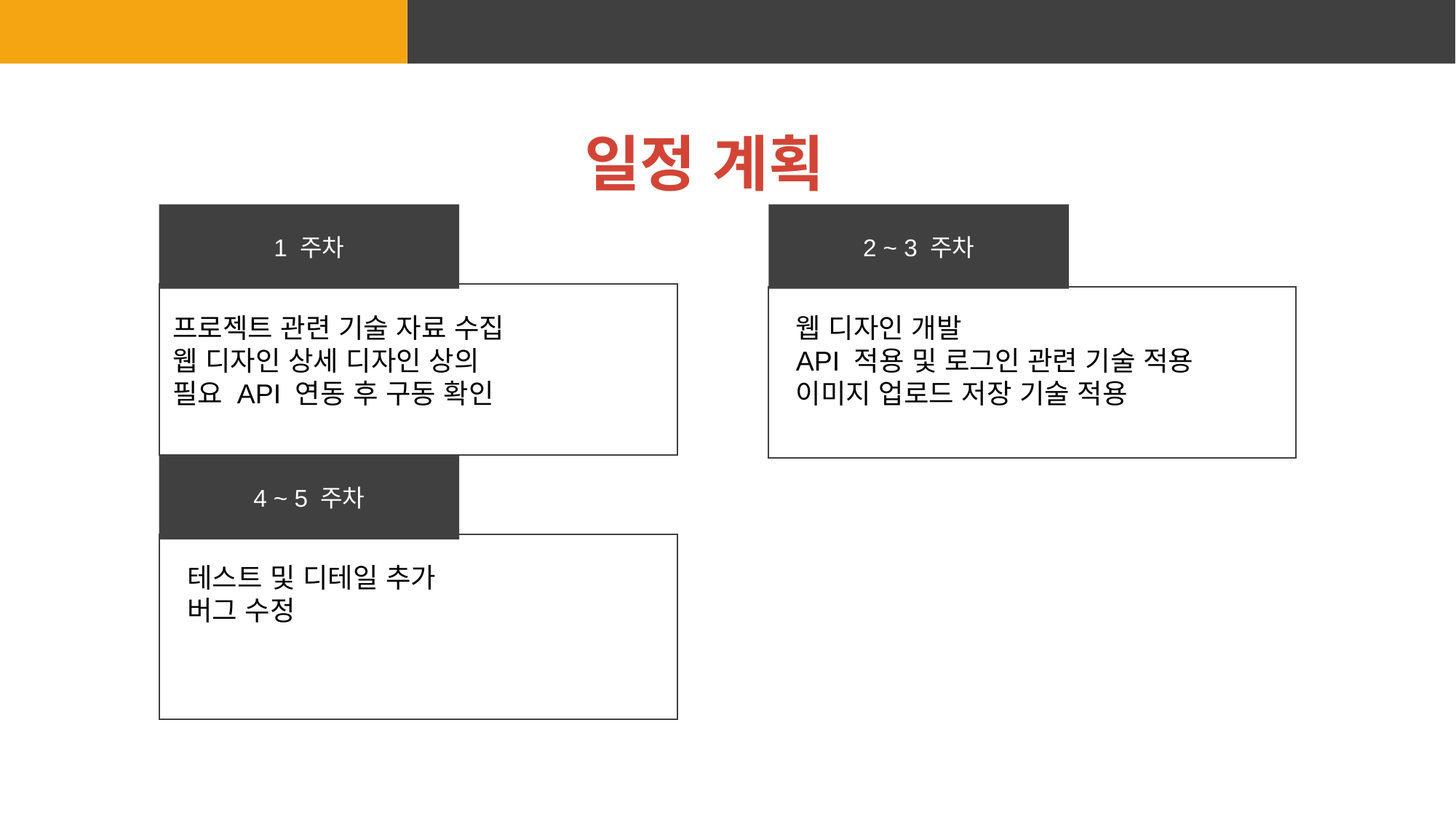

일정 계획
1 주차

2 ~ 3 주차
프로젝트 관련 기술 자료 수집
웹 디자인 상세 디자인 상의
필요 API 연동 후 구동 확인
웹 디자인 개발
API 적용 및 로그인 관련 기술 적용
이미지 업로드 저장 기술 적용

4 ~ 5 주차
테스트 및 디테일 추가
버그 수정